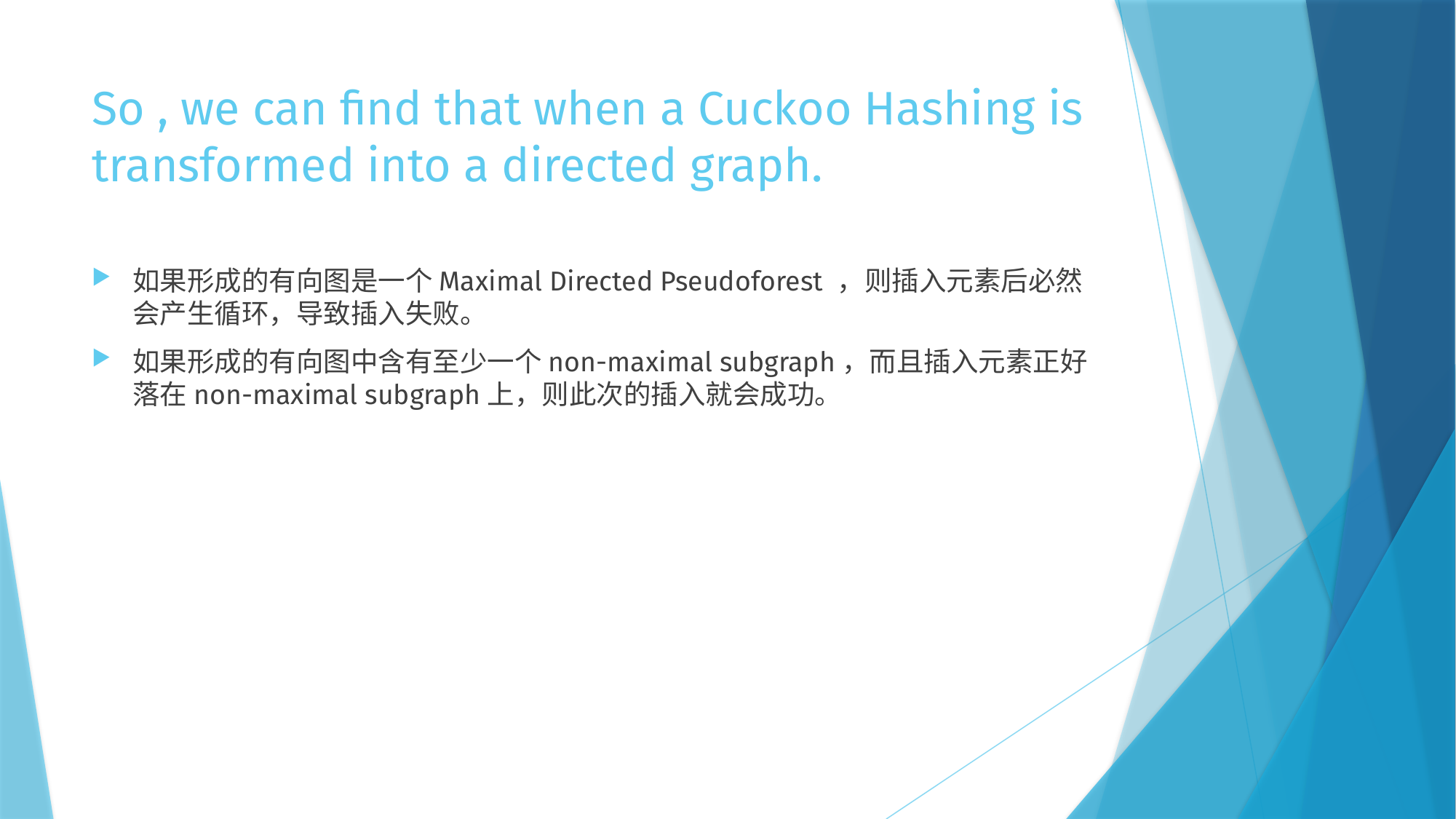

# So , we can find that when a Cuckoo Hashing is transformed into a directed graph.
如果形成的有向图是一个Maximal Directed Pseudoforest ，则插入元素后必然会产生循环，导致插入失败。
如果形成的有向图中含有至少一个non-maximal subgraph，而且插入元素正好落在non-maximal subgraph上，则此次的插入就会成功。